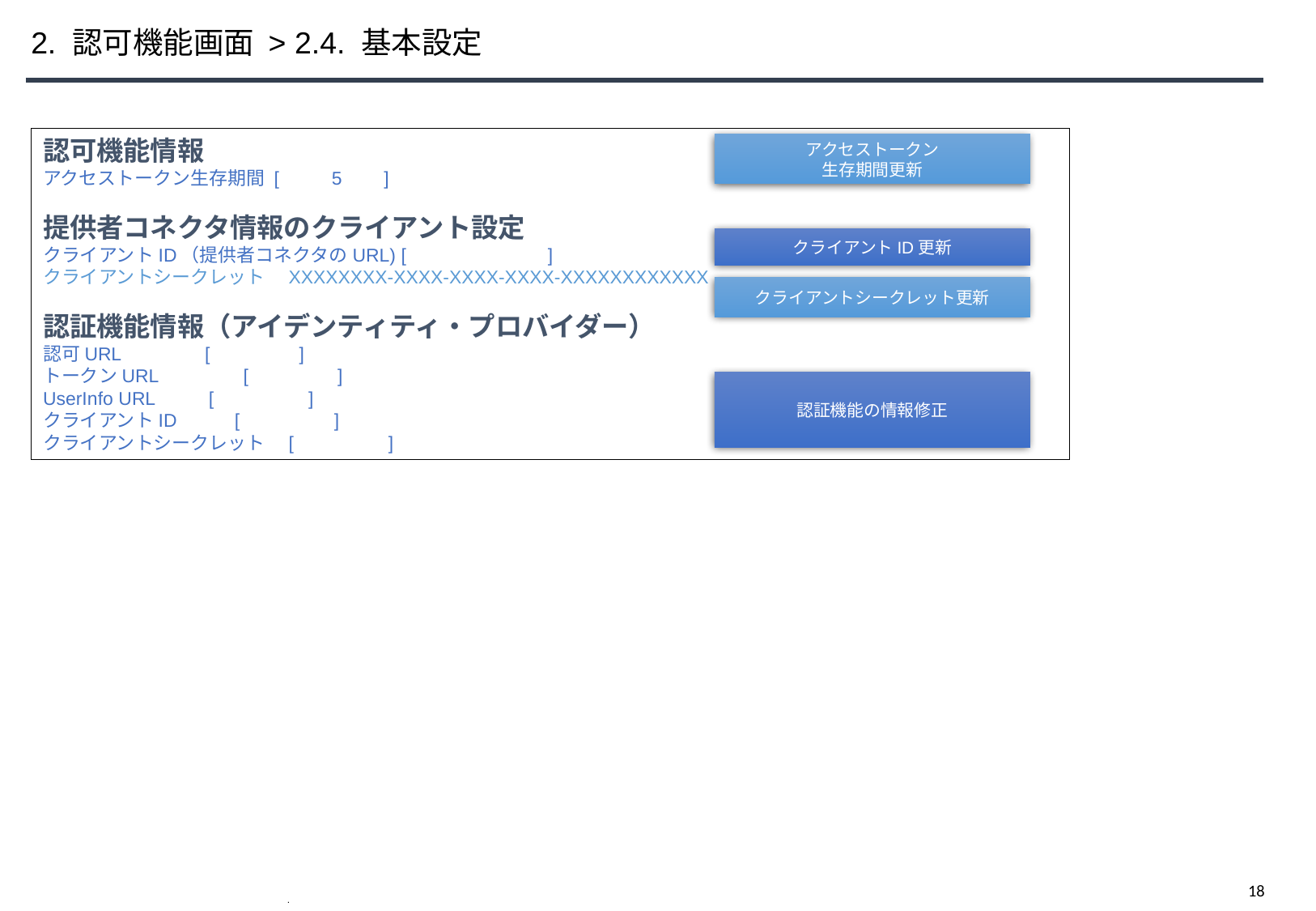

# 2. 認可機能画面 > 2.4. 基本設定
認可機能情報
アクセストークン生存期間 [          5        ]

提供者コネクタ情報のクライアント設定
クライアントID（提供者コネクタのURL) [                           ]
クライアントシークレット　XXXXXXXX-XXXX-XXXX-XXXX-XXXXXXXXXXXX

認証機能情報（アイデンティティ・プロバイダー）
認可URL                [                 ]
トークンURL　        　 [                 ]
UserInfo URL　      [                  ]
クライアントID           [                  ]
クライアントシークレット　[                  ]
アクセストークン
生存期間更新
クライアントID更新
クライアントシークレット更新
認証機能の情報修正